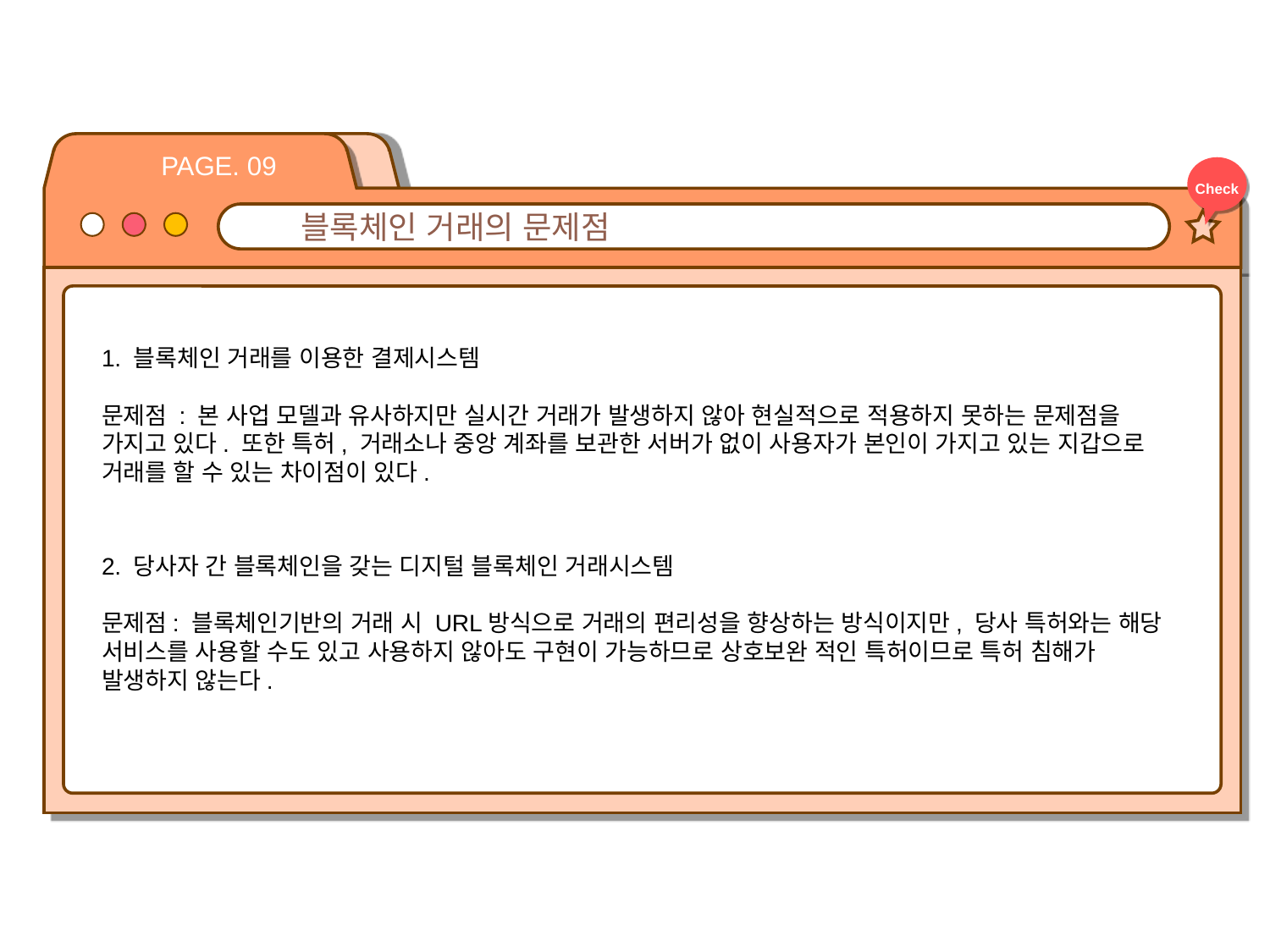

PAGE. 09
Check
블록체인 거래의 문제점

1. 블록체인 거래를 이용한 결제시스템

문제점 : 본 사업 모델과 유사하지만 실시간 거래가 발생하지 않아 현실적으로 적용하지 못하는 문제점을 가지고 있다. 또한 특허, 거래소나 중앙 계좌를 보관한 서버가 없이 사용자가 본인이 가지고 있는 지갑으로 거래를 할 수 있는 차이점이 있다.

2. 당사자 간 블록체인을 갖는 디지털 블록체인 거래시스템

문제점: 블록체인기반의 거래 시 URL방식으로 거래의 편리성을 향상하는 방식이지만, 당사 특허와는 해당 서비스를 사용할 수도 있고 사용하지 않아도 구현이 가능하므로 상호보완 적인 특허이므로 특허 침해가 발생하지 않는다.